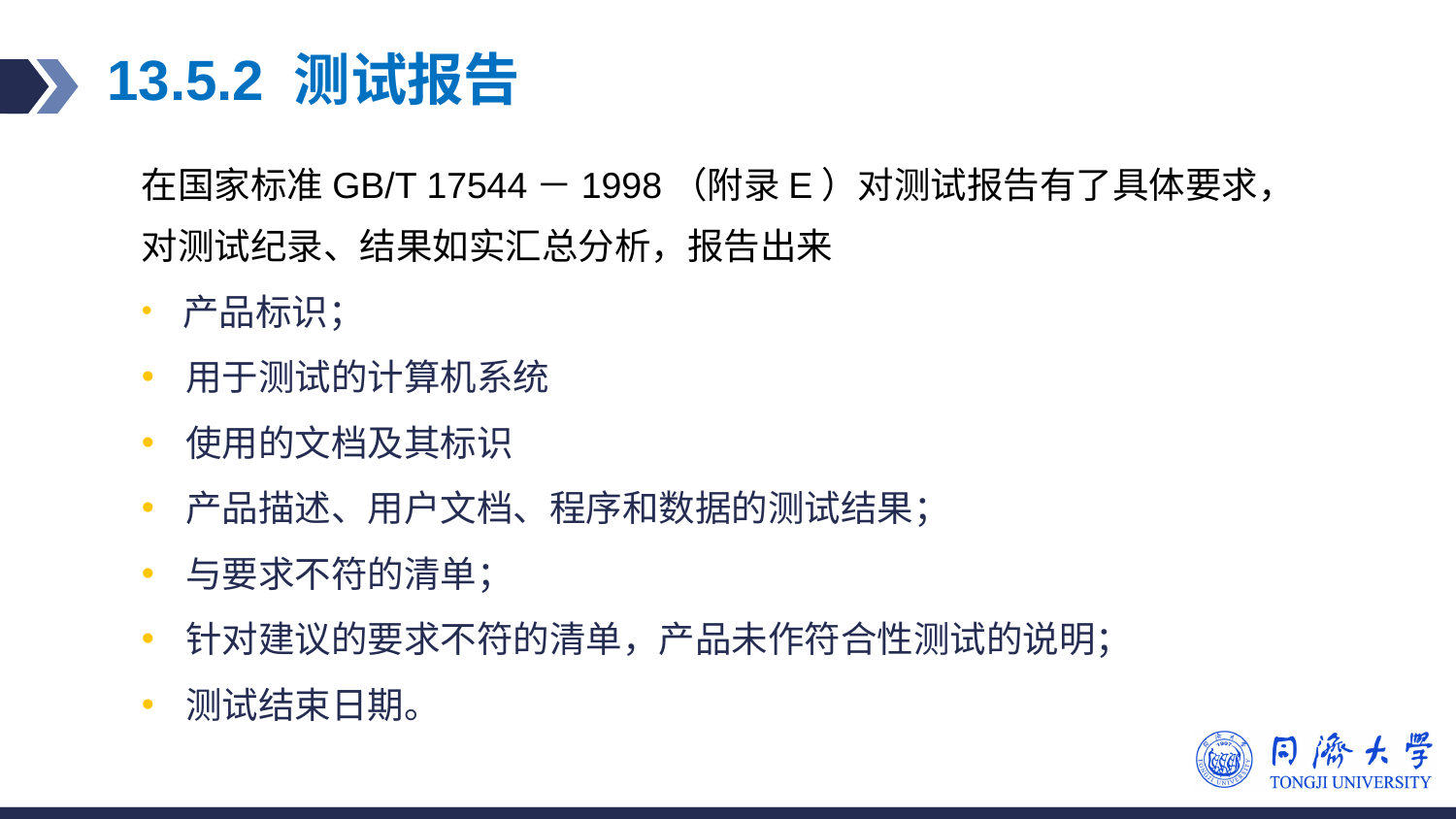

# 13.5.2 测试报告
在国家标准GB/T 17544－1998（附录E）对测试报告有了具体要求，对测试纪录、结果如实汇总分析，报告出来
 产品标识；
 用于测试的计算机系统
 使用的文档及其标识
 产品描述、用户文档、程序和数据的测试结果；
 与要求不符的清单；
 针对建议的要求不符的清单，产品未作符合性测试的说明；
 测试结束日期。